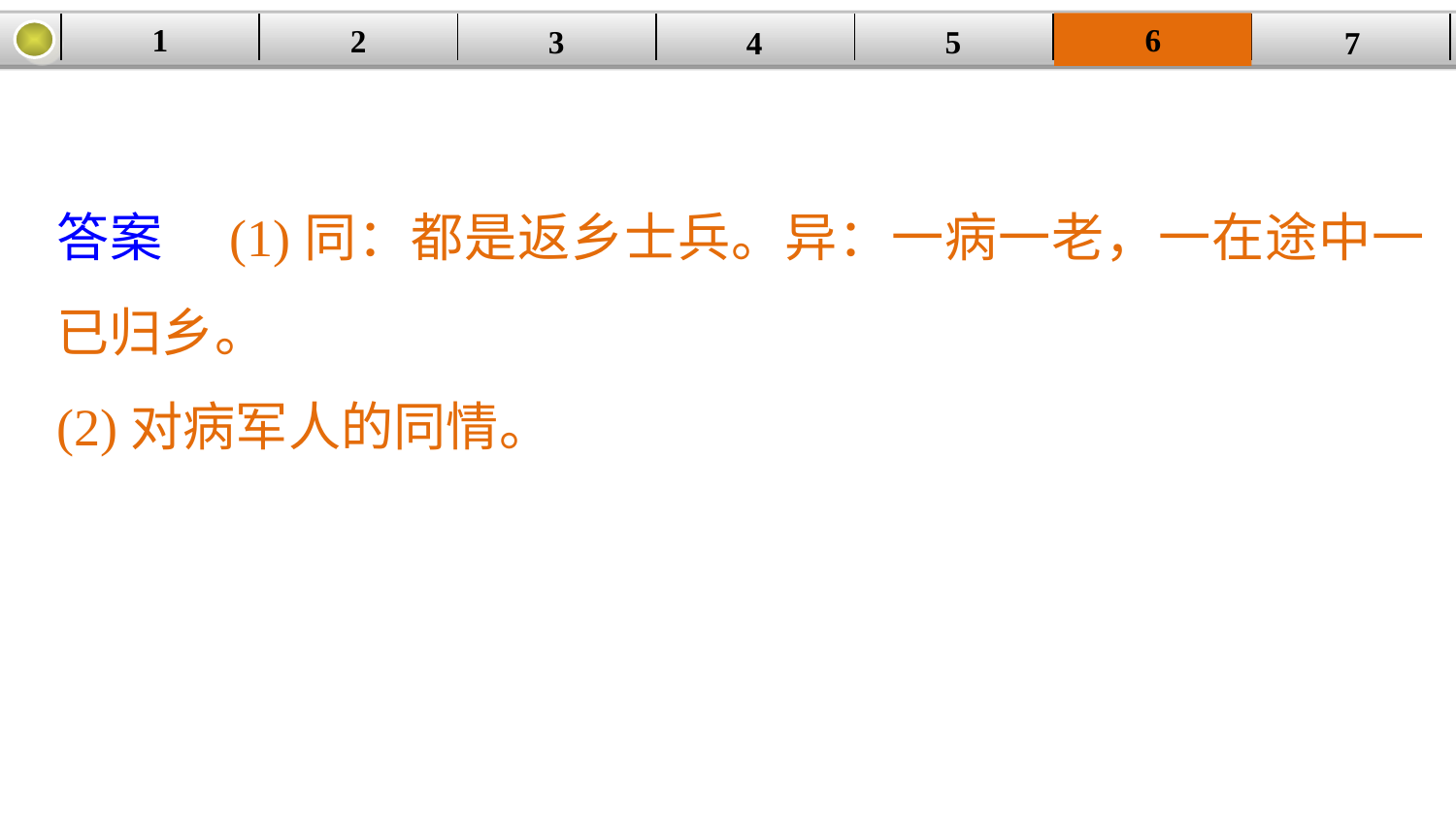

1
6
2
|  |  |  |  |  |  |  |
| --- | --- | --- | --- | --- | --- | --- |
3
5
7
4

答案　(1)同：都是返乡士兵。异：一病一老，一在途中一已归乡。
(2)对病军人的同情。